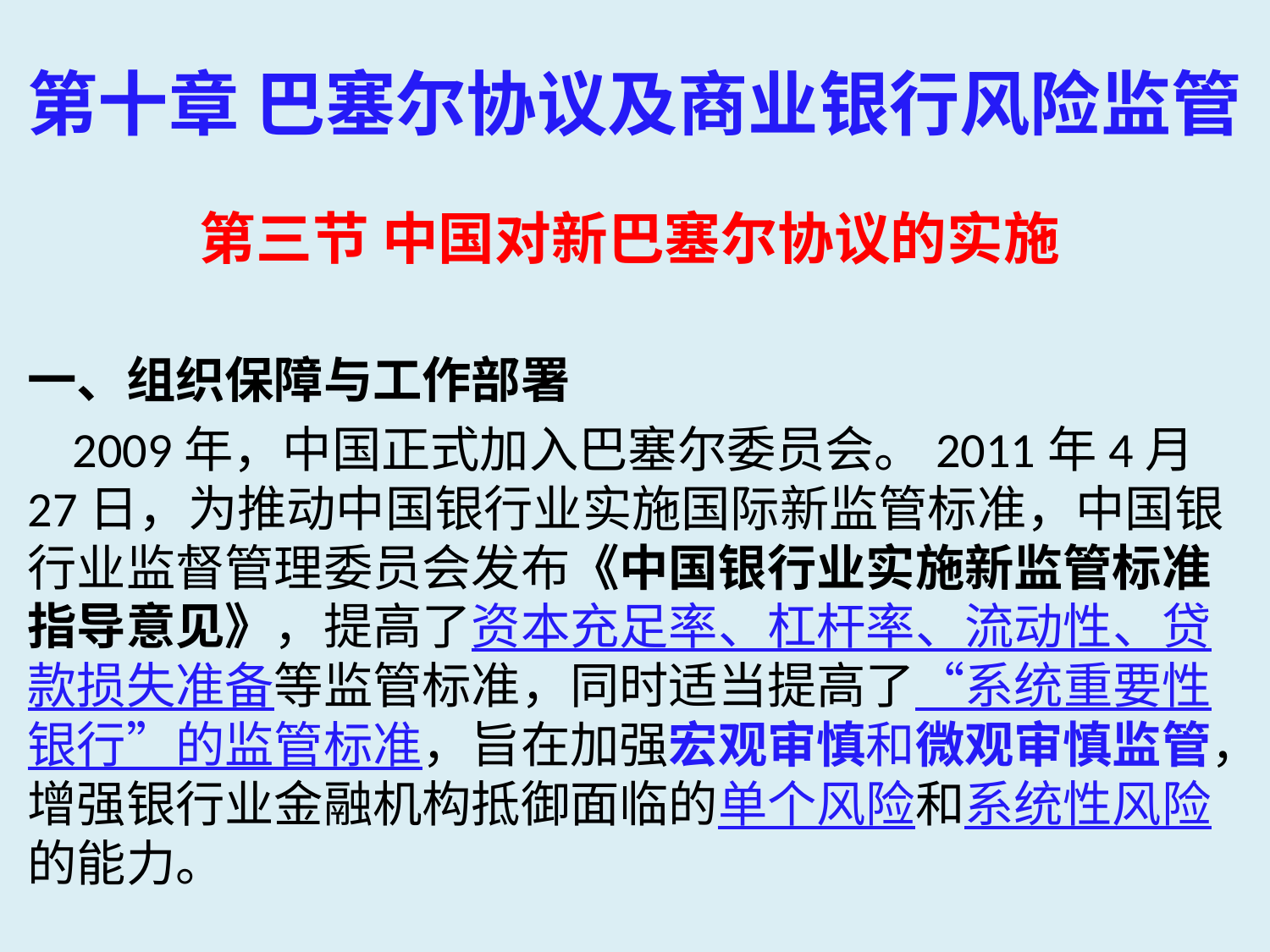

# 第十章 巴塞尔协议及商业银行风险监管
第三节 中国对新巴塞尔协议的实施

一、组织保障与工作部署
    2009年，中国正式加入巴塞尔委员会。2011年4月27日，为推动中国银行业实施国际新监管标准，中国银行业监督管理委员会发布《中国银行业实施新监管标准指导意见》，提高了资本充足率、杠杆率、流动性、贷款损失准备等监管标准，同时适当提高了“系统重要性银行”的监管标准，旨在加强宏观审慎和微观审慎监管，增强银行业金融机构抵御面临的单个风险和系统性风险的能力。

48